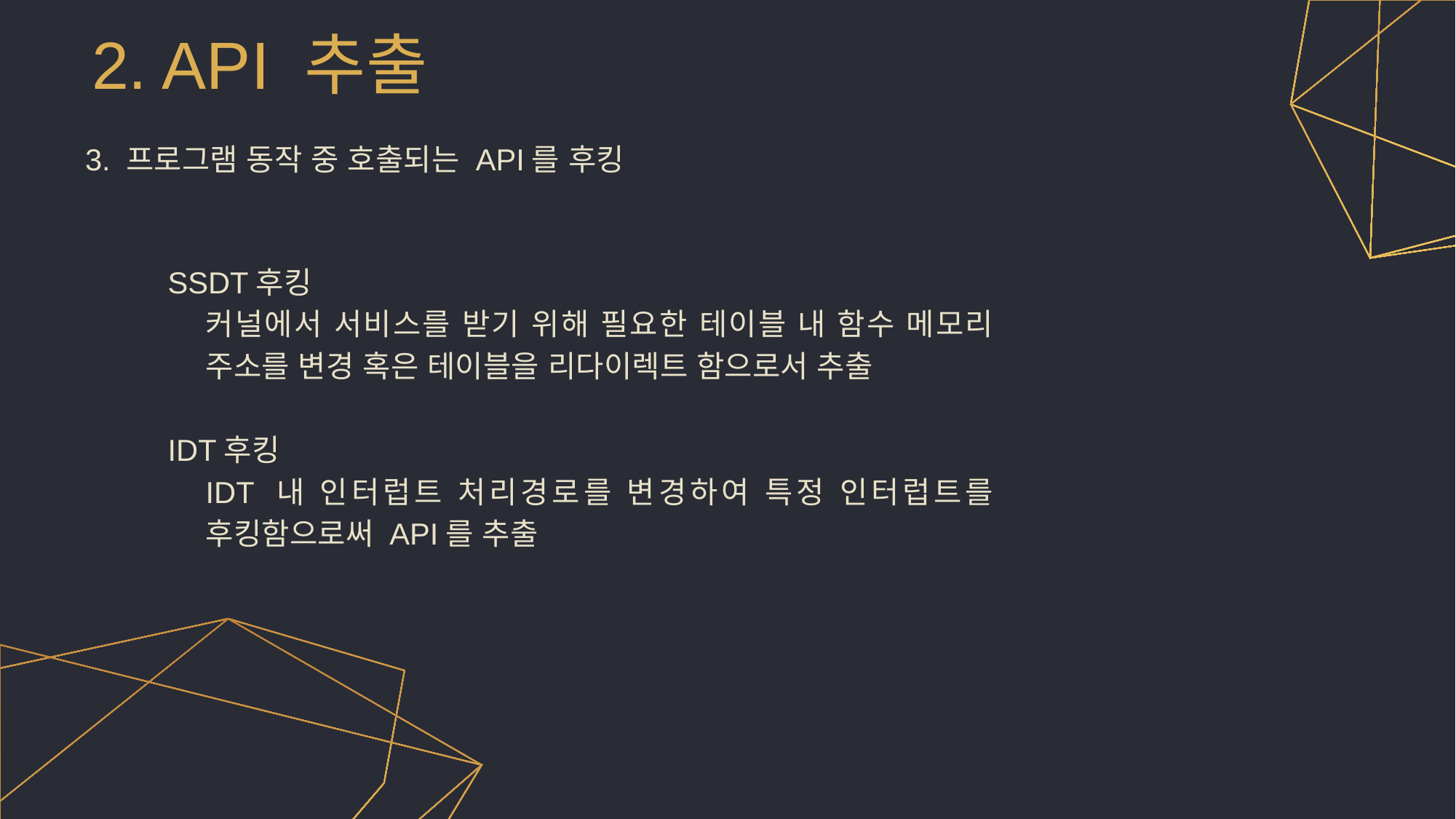

# 2. API 추출
3. 프로그램 동작 중 호출되는 API를 후킹
SSDT후킹
커널에서 서비스를 받기 위해 필요한 테이블 내 함수 메모리 주소를 변경 혹은 테이블을 리다이렉트 함으로서 추출

IDT후킹
IDT 내 인터럽트 처리경로를 변경하여 특정 인터럽트를 후킹함으로써 API를 추출